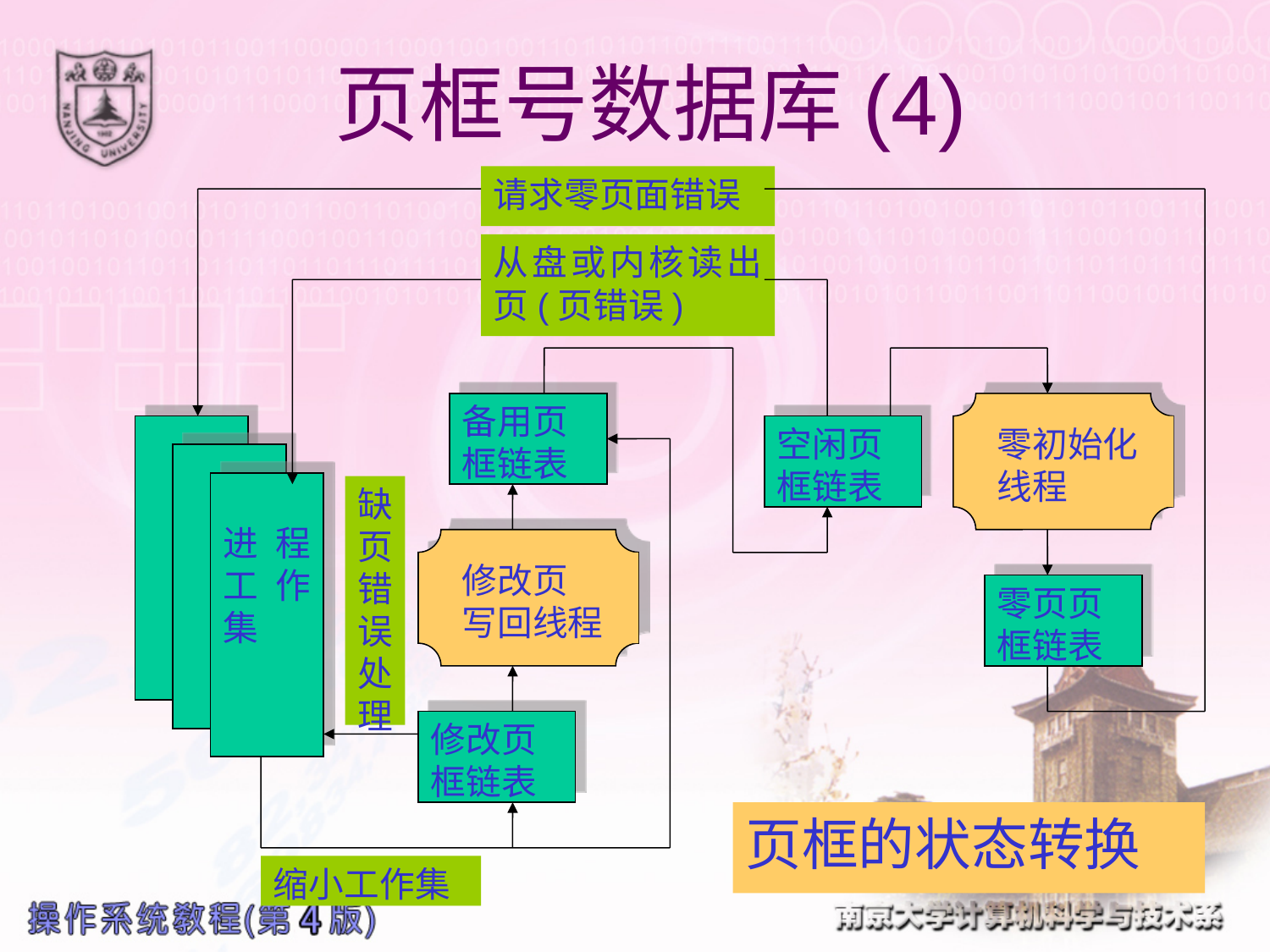

页框号数据库(4)
#

请求零页面错误

从盘或内核读出页(页错误)

备用页
框链表

空闲页
框链表
零初始化线程

进程工作集
缺页错误处理

修改页
写回线程

零页页
框链表

修改页
框链表

页框的状态转换

缩小工作集